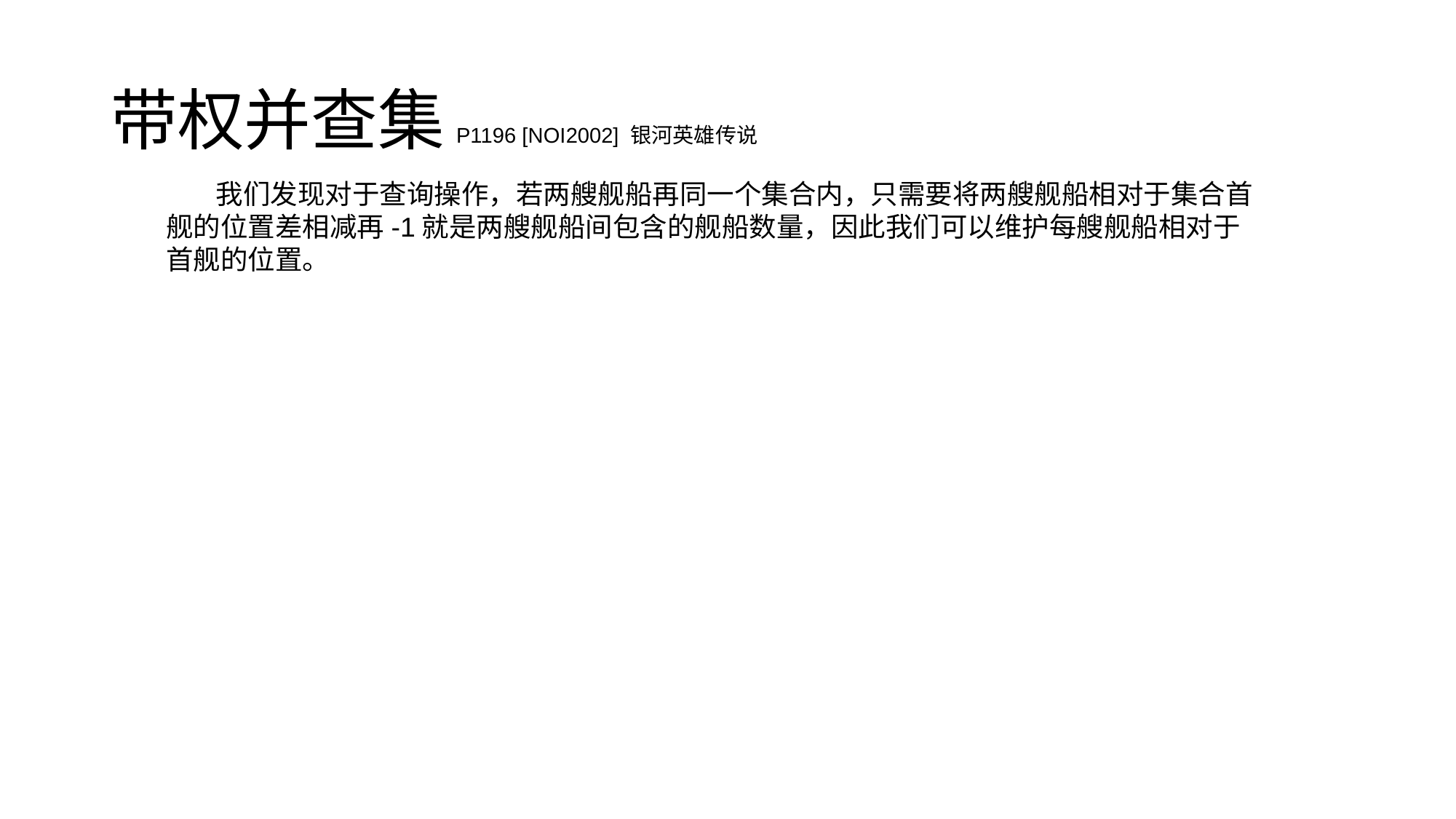

# 带权并查集
P1196 [NOI2002] 银河英雄传说
       我们发现对于查询操作，若两艘舰船再同一个集合内，只需要将两艘舰船相对于集合首舰的位置差相减再-1就是两艘舰船间包含的舰船数量，因此我们可以维护每艘舰船相对于首舰的位置。